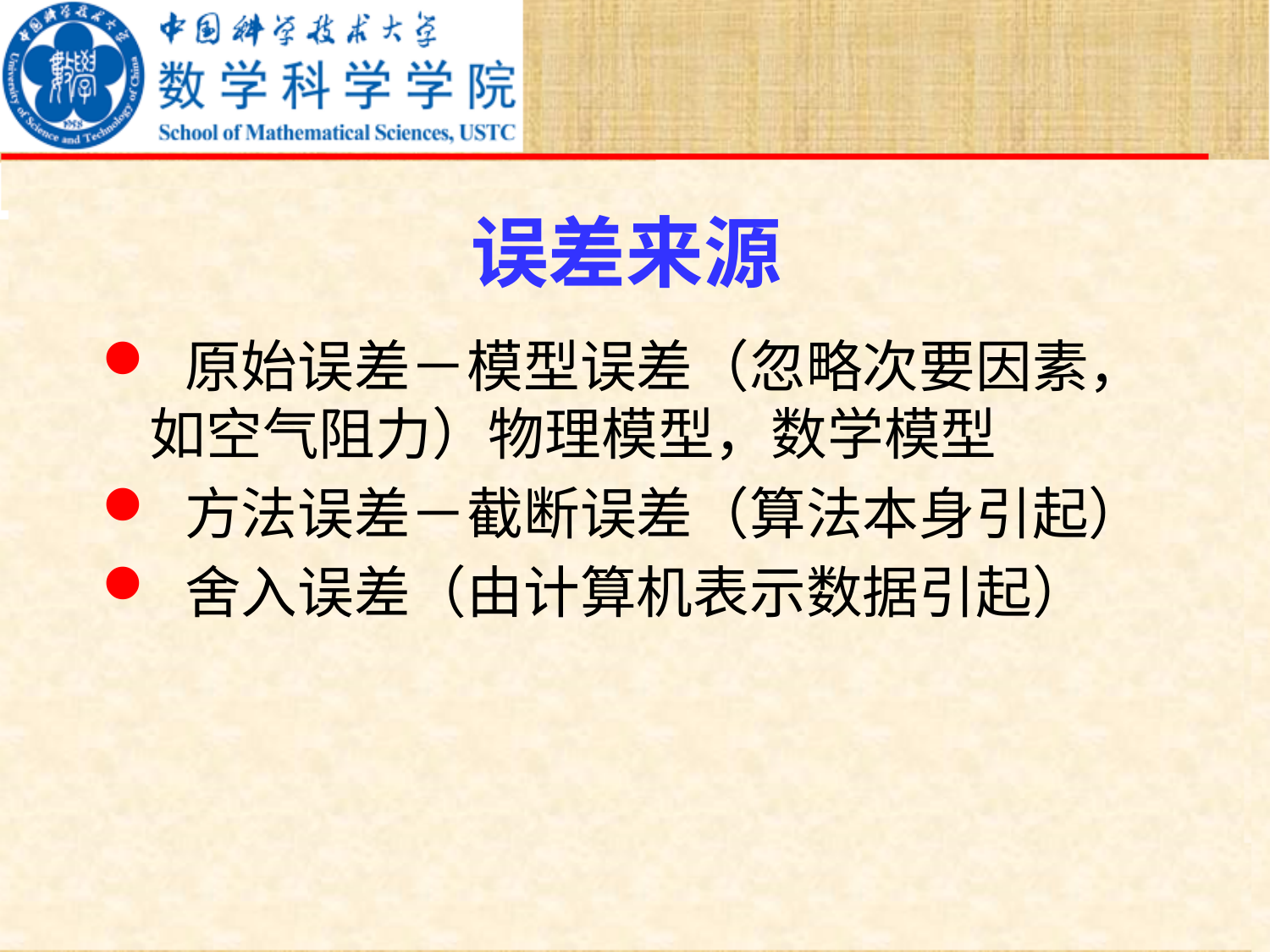

# 误差来源
 原始误差－模型误差（忽略次要因素， 如空气阻力）物理模型，数学模型
 方法误差－截断误差（算法本身引起）
 舍入误差（由计算机表示数据引起）